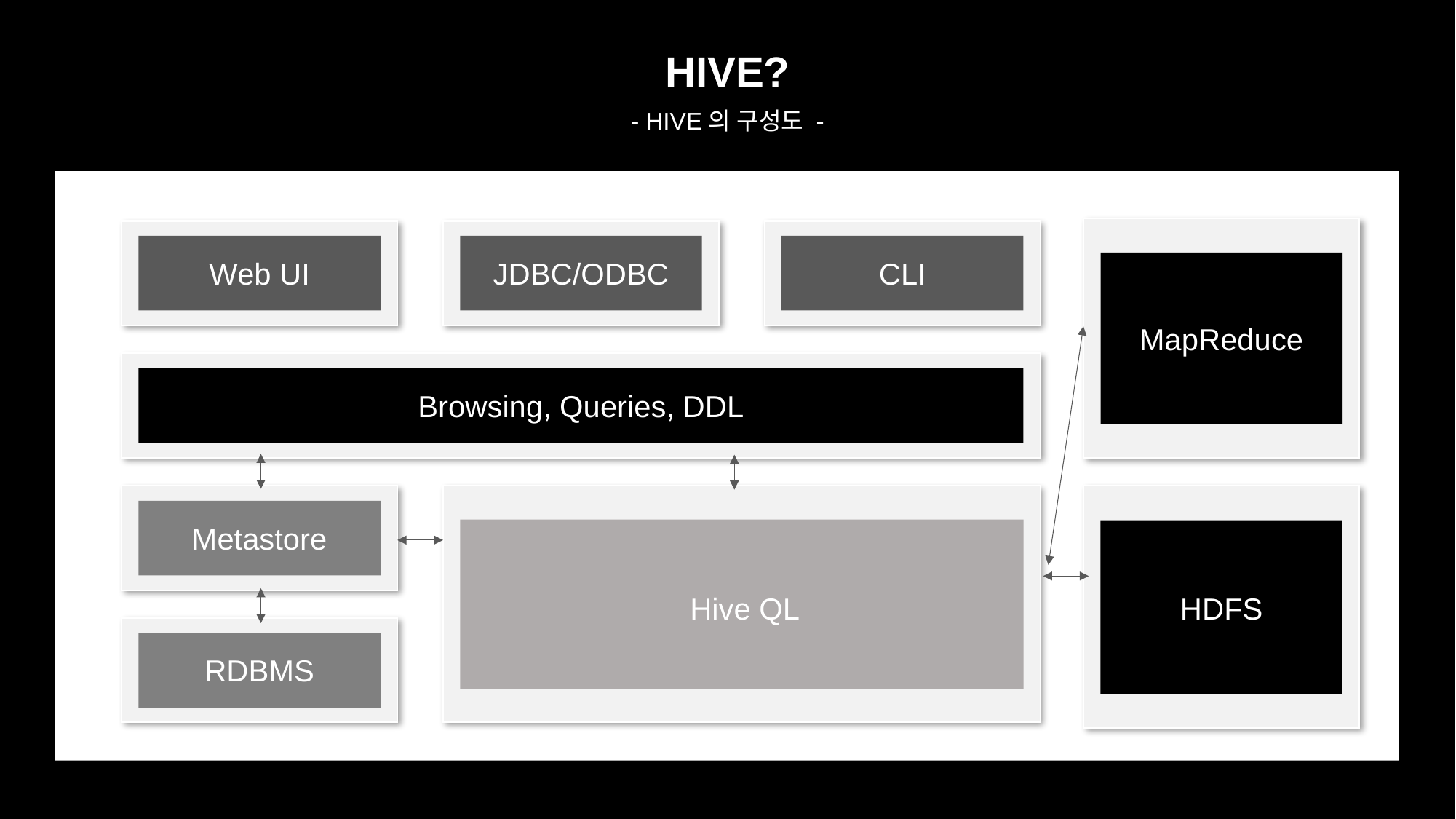

HIVE?
- HIVE의 구성도 -

MapReduce

Web UI

JDBC/ODBC

CLI

Browsing, Queries, DDL

Hive QL

HDFS

Metastore

RDBMS